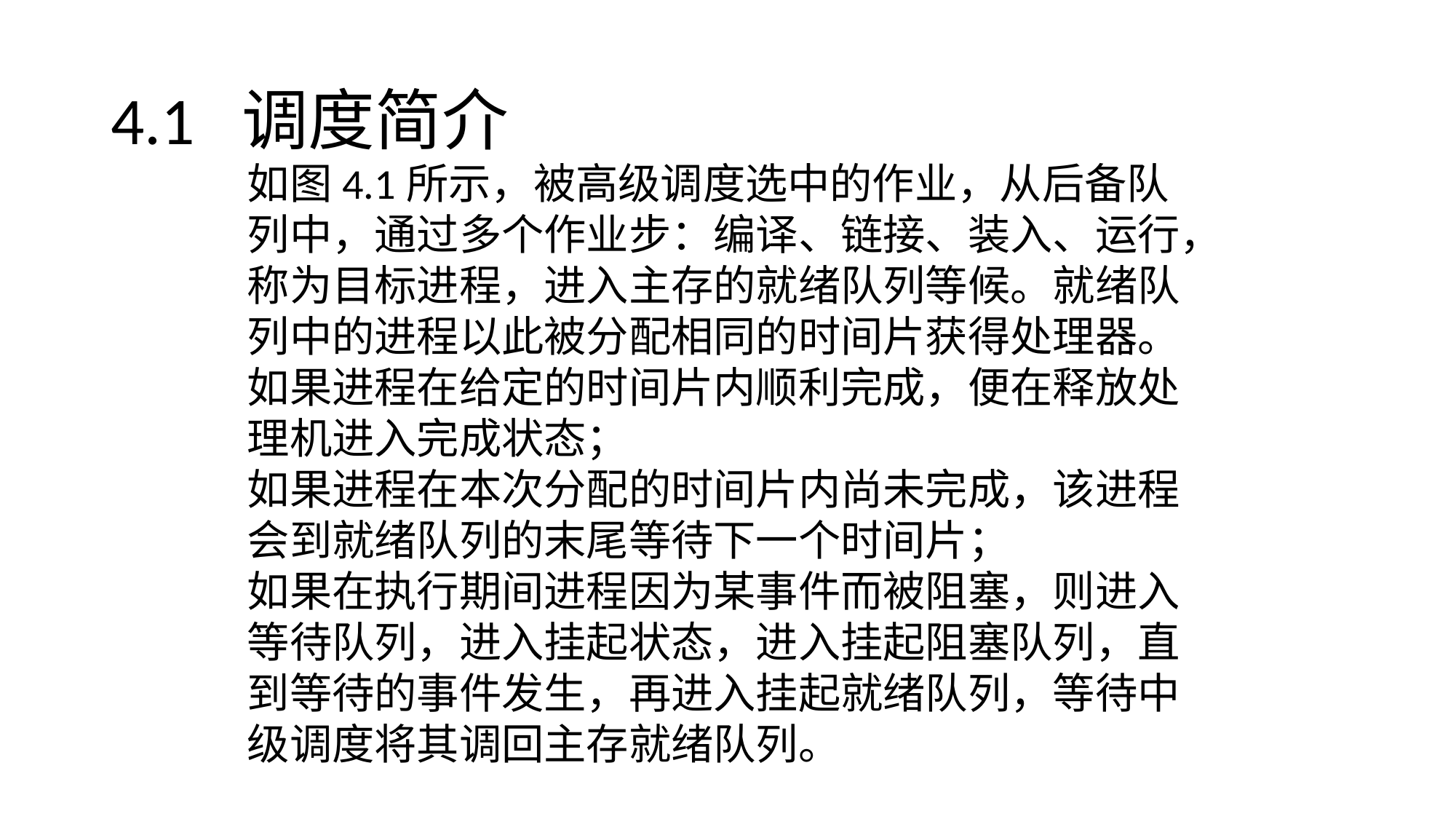

4.1  调度简介
如图4.1所示，被高级调度选中的作业，从后备队列中，通过多个作业步：编译、链接、装入、运行，称为目标进程，进入主存的就绪队列等候。就绪队列中的进程以此被分配相同的时间片获得处理器。如果进程在给定的时间片内顺利完成，便在释放处理机进入完成状态；
如果进程在本次分配的时间片内尚未完成，该进程会到就绪队列的末尾等待下一个时间片；
如果在执行期间进程因为某事件而被阻塞，则进入等待队列，进入挂起状态，进入挂起阻塞队列，直到等待的事件发生，再进入挂起就绪队列，等待中级调度将其调回主存就绪队列。
8